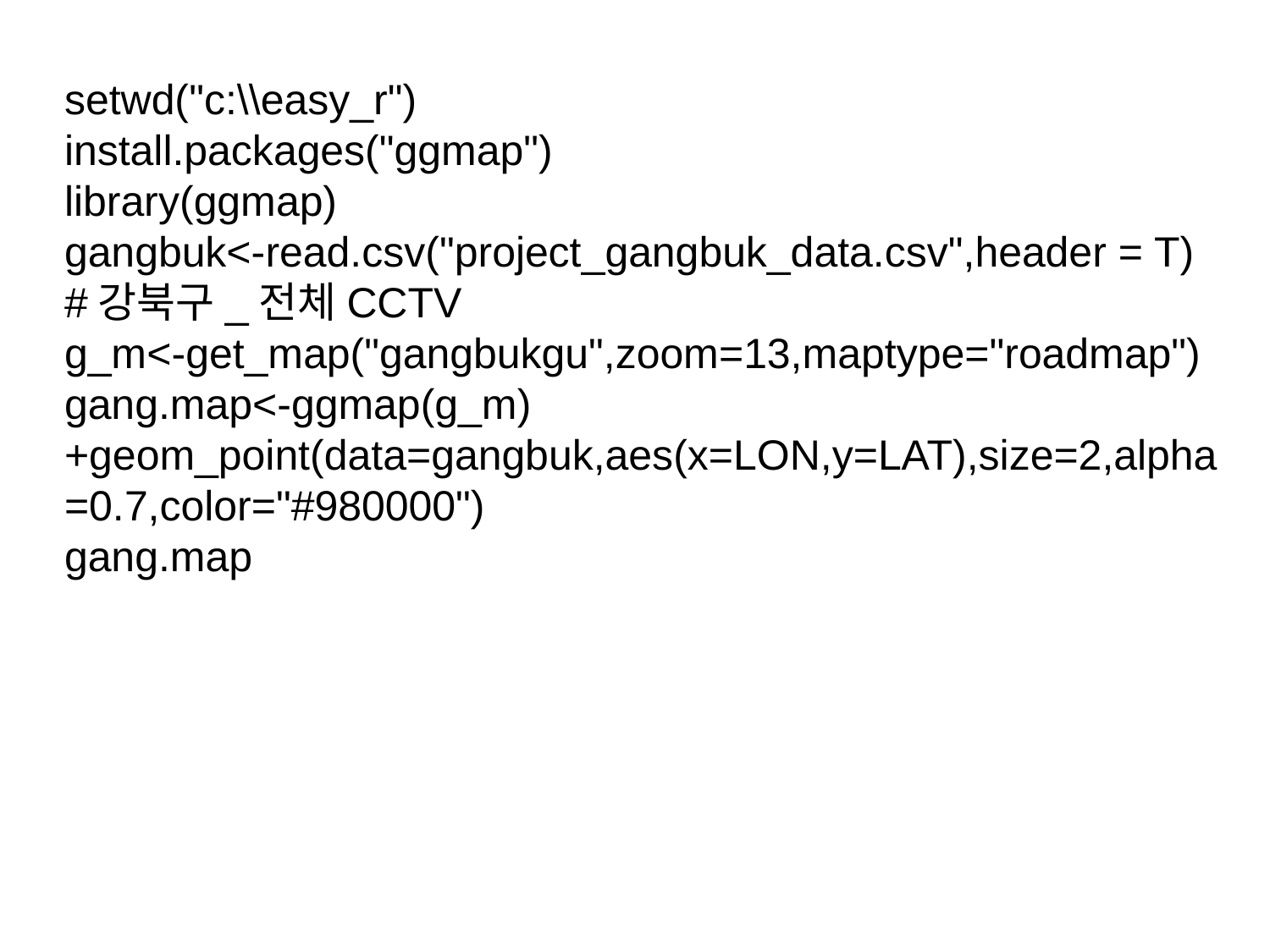

setwd("c:\\easy_r")
install.packages("ggmap")
library(ggmap)
gangbuk<-read.csv("project_gangbuk_data.csv",header = T)
#강북구_전체CCTV
g_m<-get_map("gangbukgu",zoom=13,maptype="roadmap")
gang.map<-ggmap(g_m)+geom_point(data=gangbuk,aes(x=LON,y=LAT),size=2,alpha=0.7,color="#980000")
gang.map